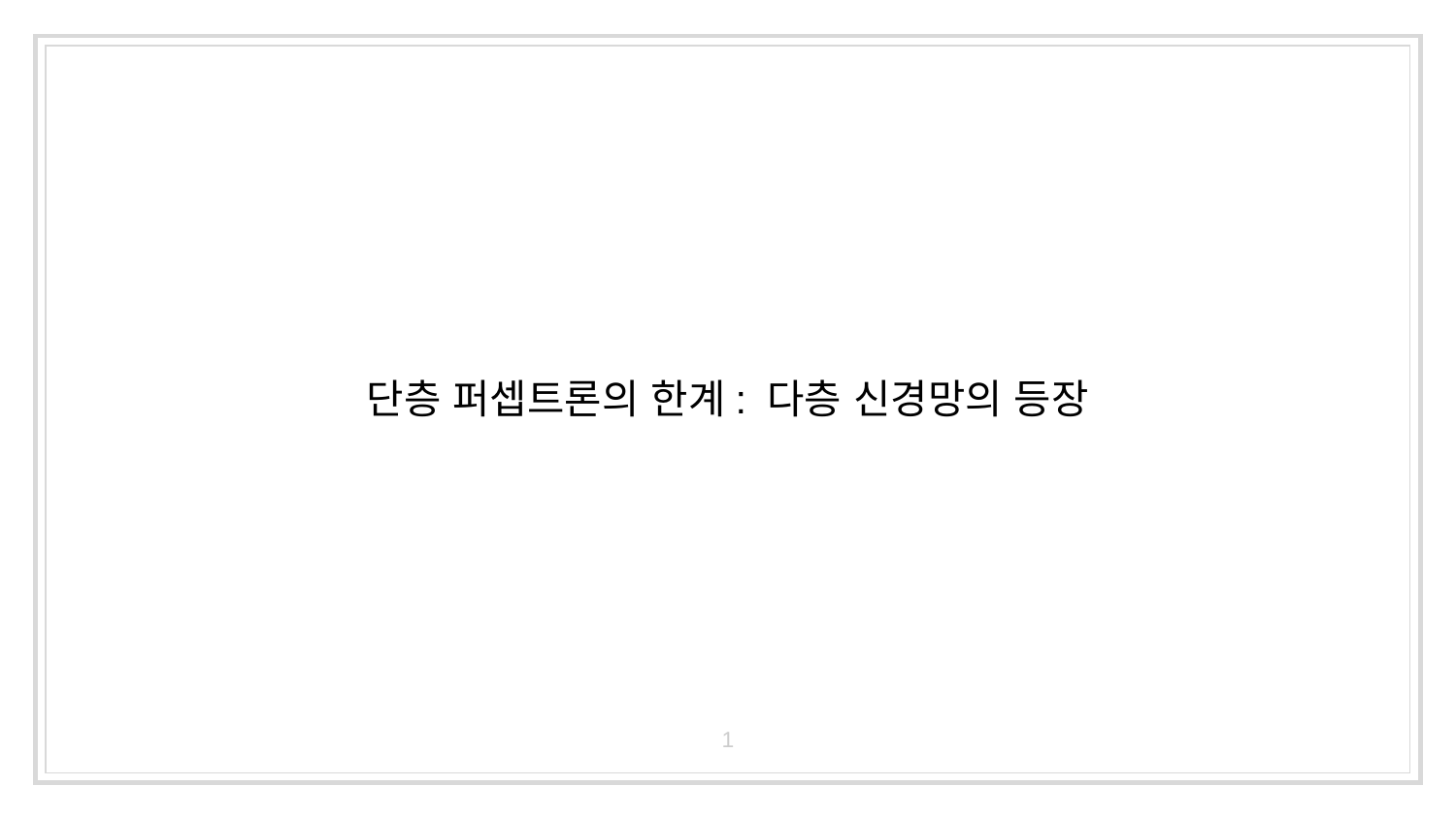

# 단층 퍼셉트론의 한계: 다층 신경망의 등장
1